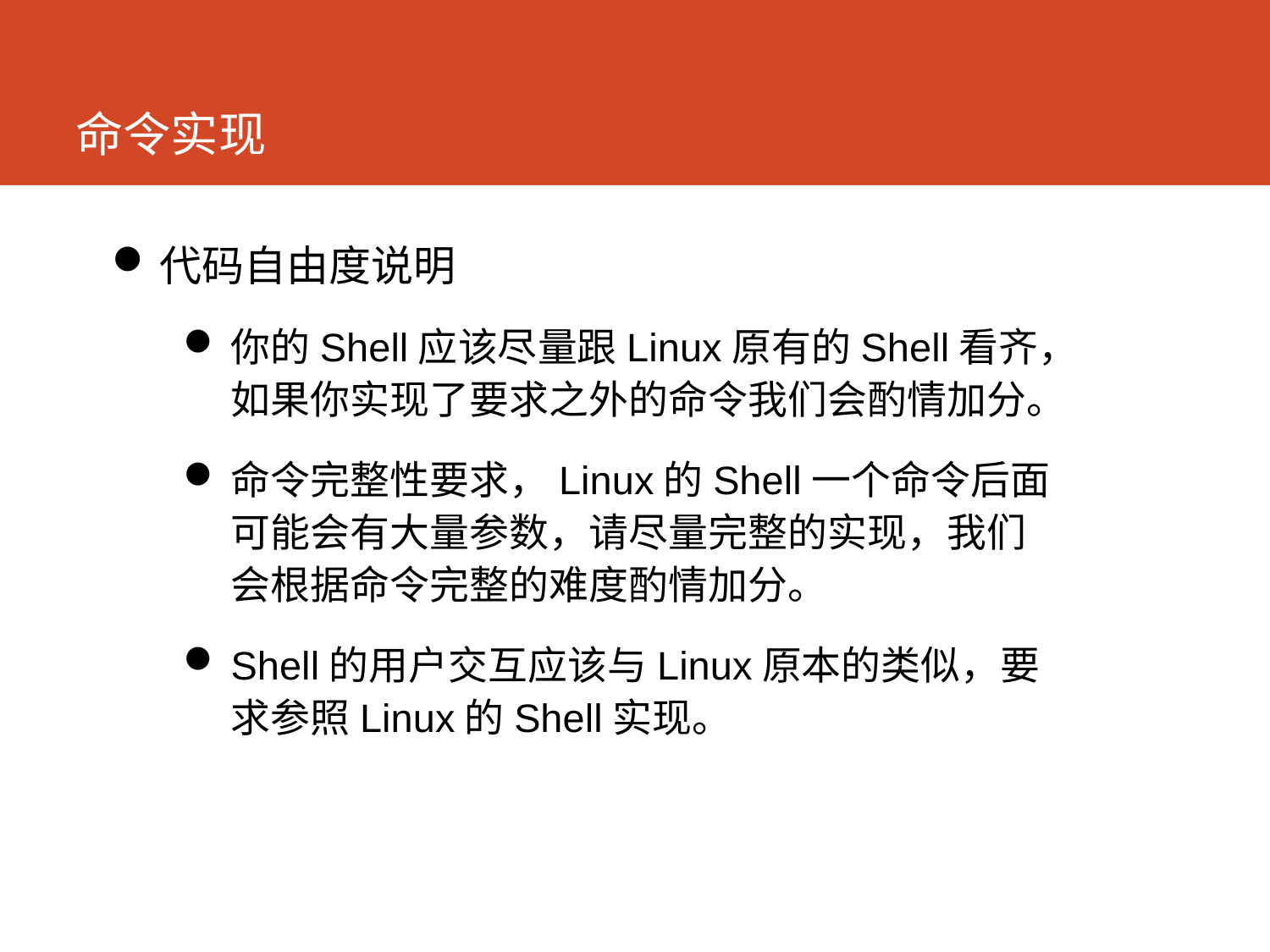

# 命令实现
代码自由度说明
你的Shell应该尽量跟Linux原有的Shell看齐，如果你实现了要求之外的命令我们会酌情加分。
命令完整性要求，Linux的Shell一个命令后面可能会有大量参数，请尽量完整的实现，我们会根据命令完整的难度酌情加分。
Shell的用户交互应该与Linux原本的类似，要求参照Linux的Shell实现。